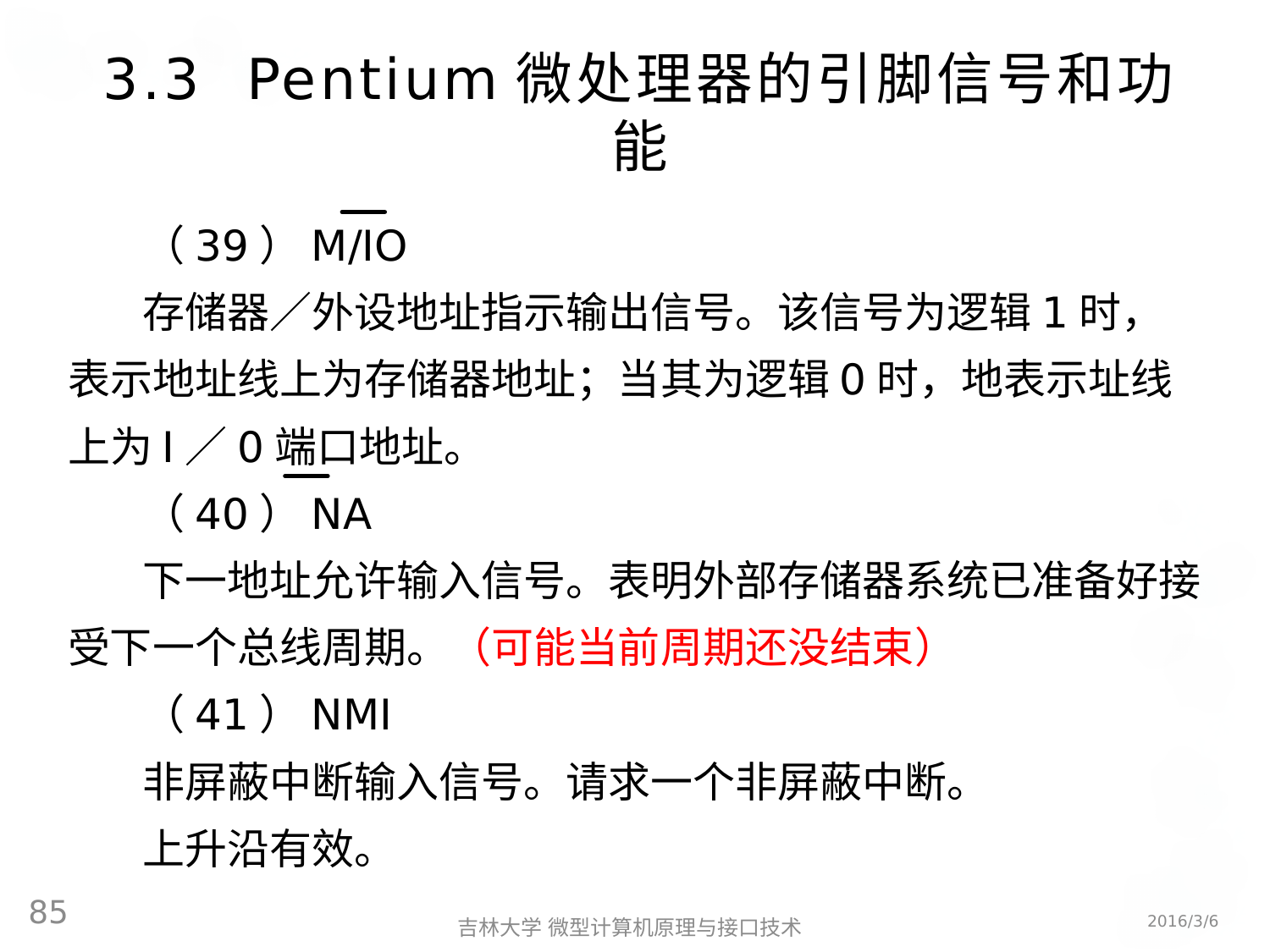

# 3.3  Pentium微处理器的引脚信号和功能
（39）M/IO
存储器／外设地址指示输出信号。该信号为逻辑1时，表示地址线上为存储器地址；当其为逻辑0时，地表示址线上为I／0端口地址。
（40）NA
下一地址允许输入信号。表明外部存储器系统已准备好接受下一个总线周期。（可能当前周期还没结束）
（41）NMI
非屏蔽中断输入信号。请求一个非屏蔽中断。
上升沿有效。
85
2016/3/6
吉林大学 微型计算机原理与接口技术